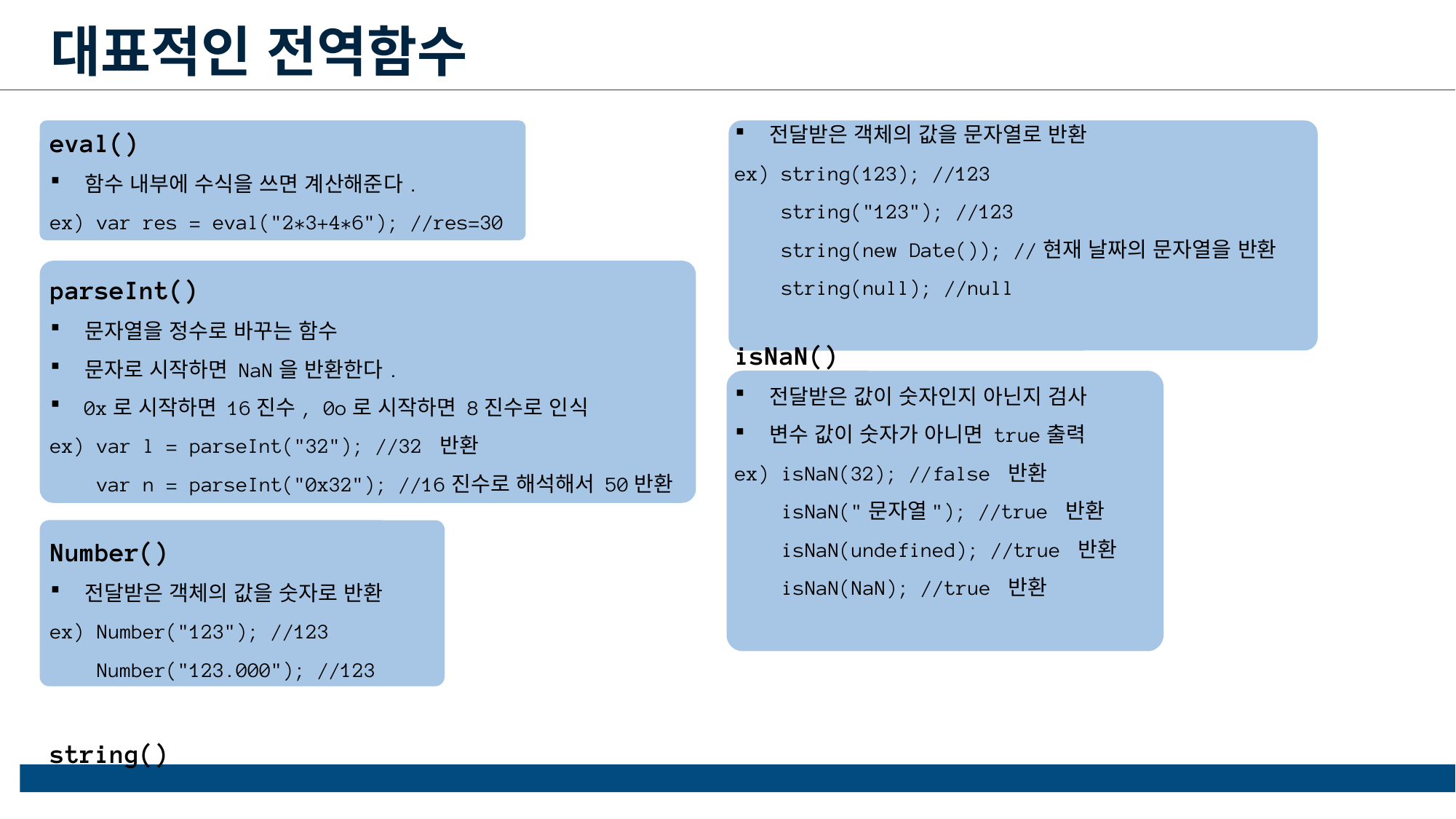

대표적인 전역함수
eval()
함수 내부에 수식을 쓰면 계산해준다.
ex) var res = eval("2*3+4*6"); //res=30

parseInt()
문자열을 정수로 바꾸는 함수
문자로 시작하면 NaN을 반환한다.
0x로 시작하면 16진수, 0o로 시작하면 8진수로 인식
ex) var l = parseInt("32"); //32 반환
    var n = parseInt("0x32"); //16진수로 해석해서 50반환

Number()
전달받은 객체의 값을 숫자로 반환
ex) Number("123"); //123
    Number("123.000"); //123
string()
전달받은 객체의 값을 문자열로 반환
ex) string(123); //123
    string("123"); //123
    string(new Date()); //현재 날짜의 문자열을 반환
    string(null); //null

isNaN()
전달받은 값이 숫자인지 아닌지 검사
변수 값이 숫자가 아니면 true출력
ex) isNaN(32); //false 반환
    isNaN("문자열"); //true 반환
    isNaN(undefined); //true 반환
    isNaN(NaN); //true 반환